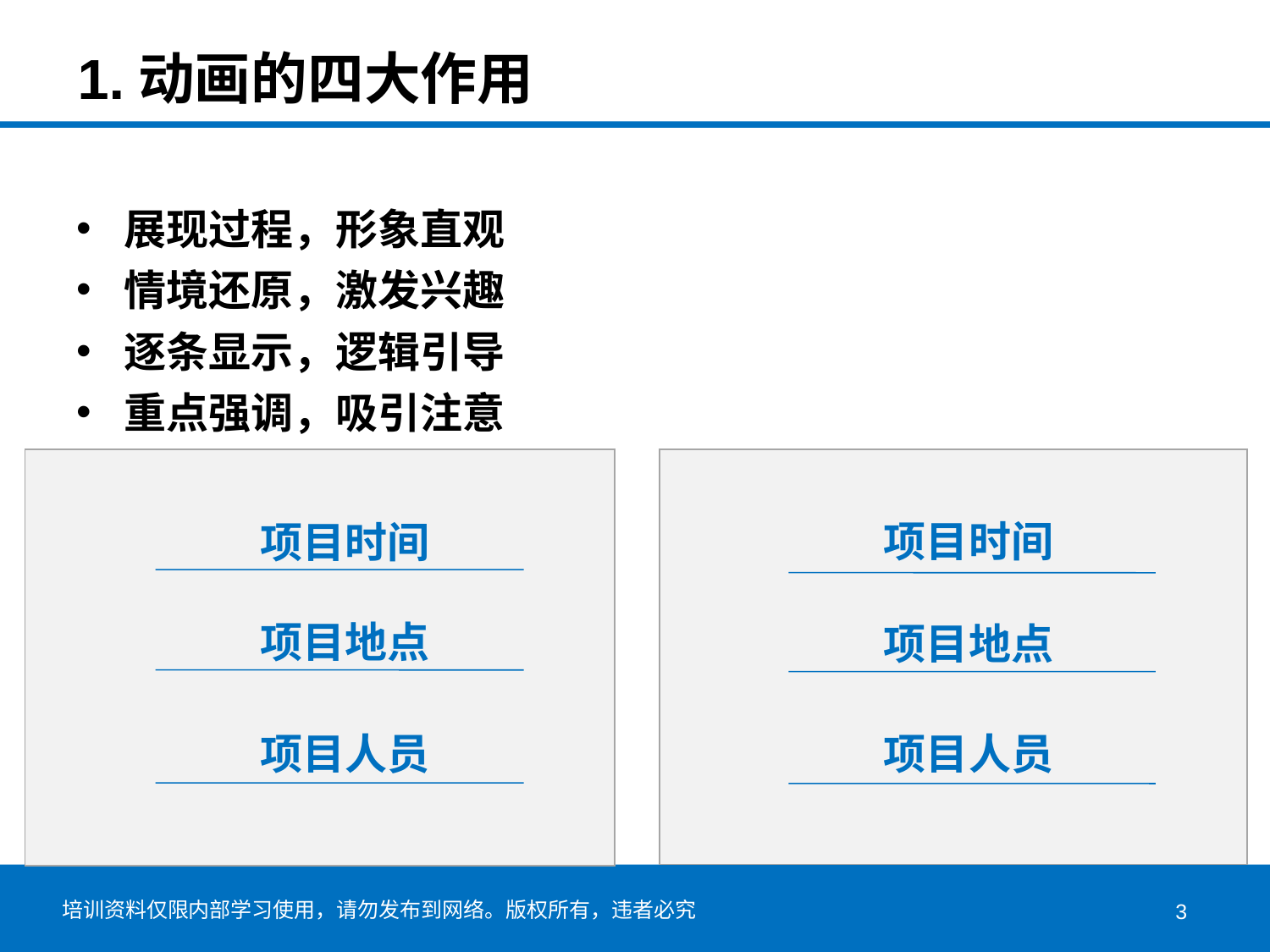

# 1.动画的四大作用
展现过程，形象直观
情境还原，激发兴趣
逐条显示，逻辑引导
重点强调，吸引注意

项目时间
项目时间

项目地点
项目地点

项目人员
项目人员

3